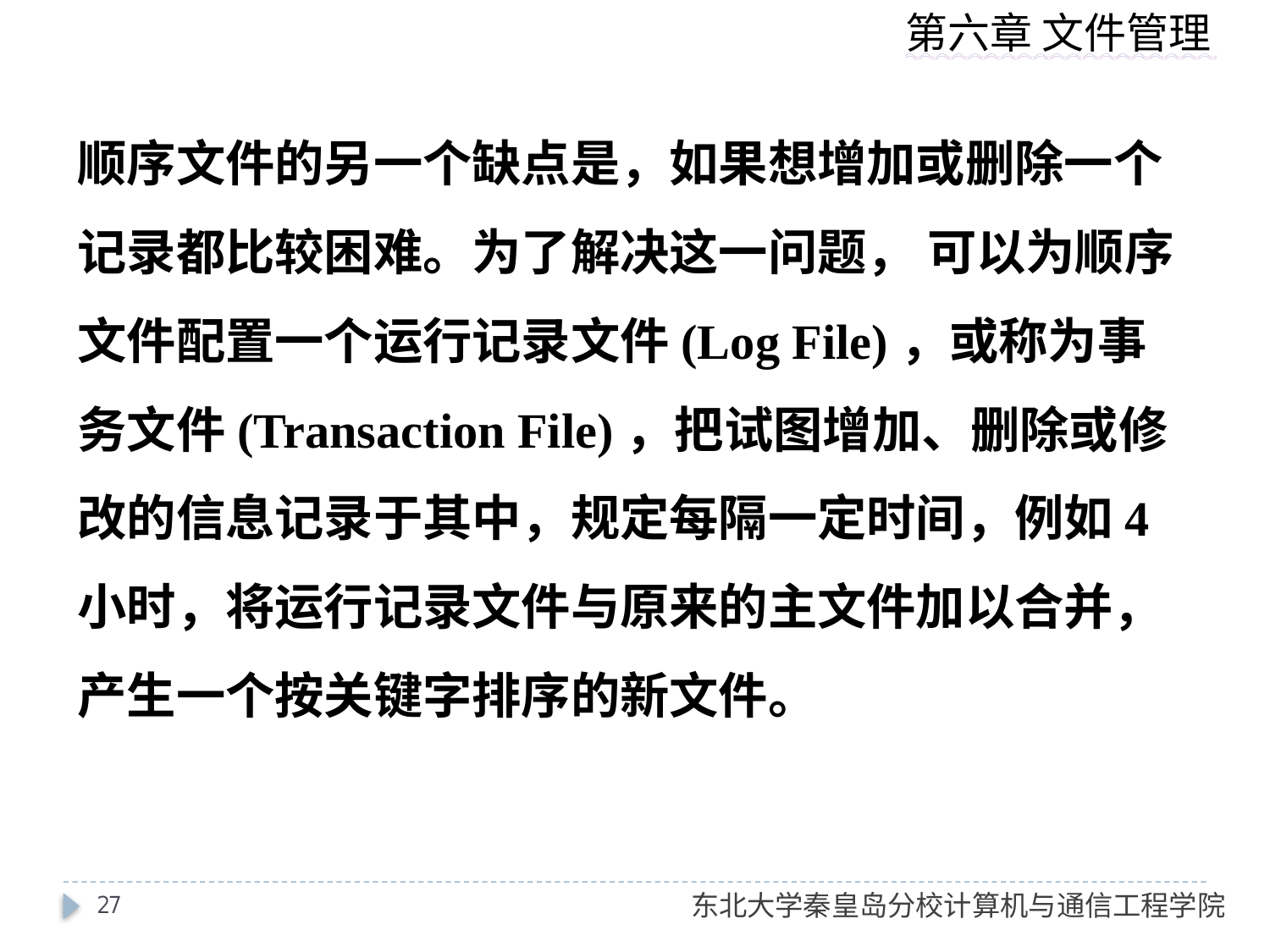

顺序文件的另一个缺点是，如果想增加或删除一个记录都比较困难。为了解决这一问题， 可以为顺序文件配置一个运行记录文件(Log File)，或称为事务文件(Transaction File)，把试图增加、删除或修改的信息记录于其中，规定每隔一定时间，例如4小时，将运行记录文件与原来的主文件加以合并，产生一个按关键字排序的新文件。

27